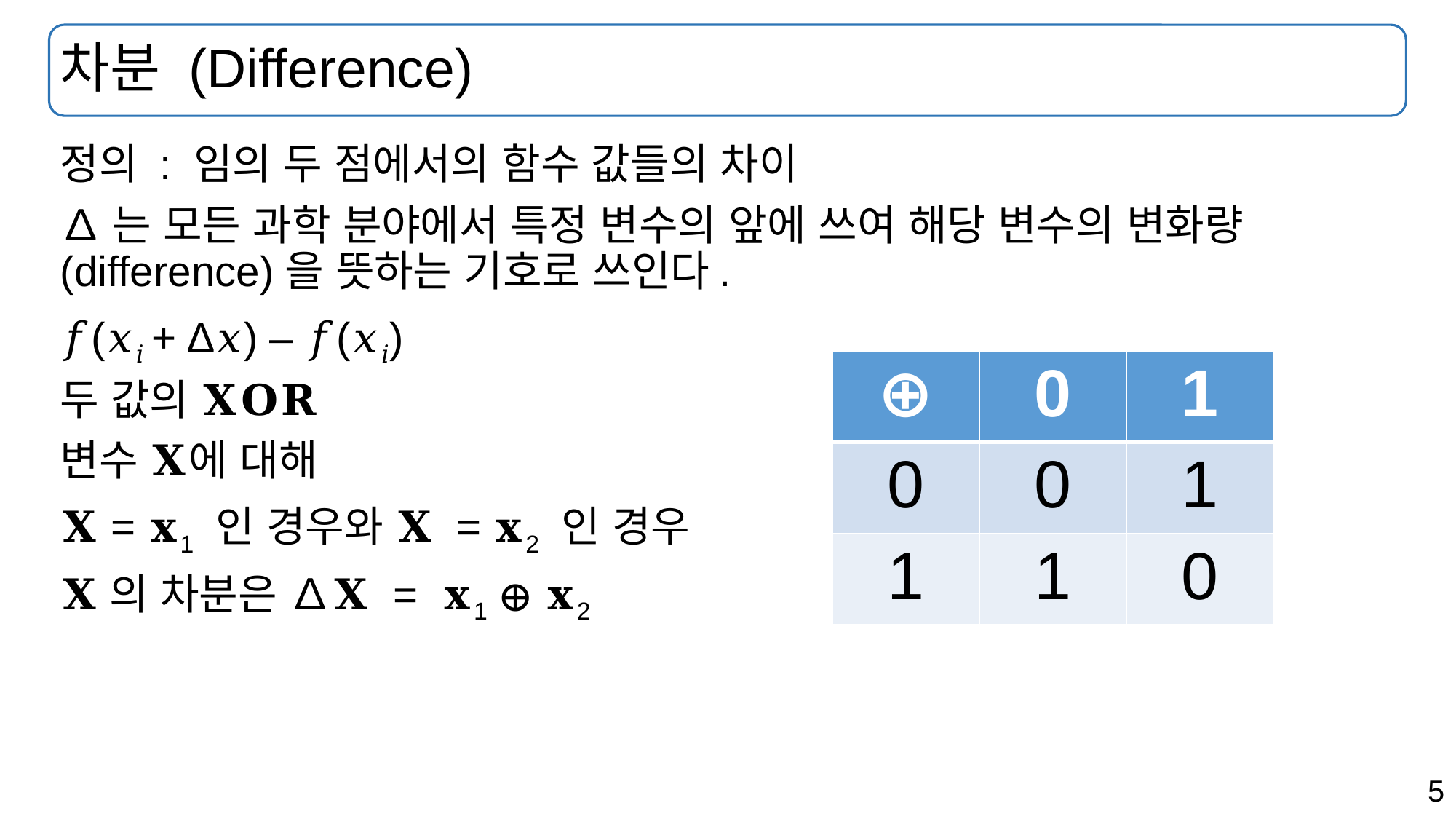

# 차분 (Difference)
정의 : 임의 두 점에서의 함수 값들의 차이
∆는 모든 과학 분야에서 특정 변수의 앞에 쓰여 해당 변수의 변화량(difference)을 뜻하는 기호로 쓰인다.
𝑓(𝑥𝑖 + ∆𝑥) – 𝑓(𝑥𝑖)
두 값의 𝐗𝐎𝐑
변수 𝐗에 대해
𝐗 = 𝐱1 인 경우와 𝐗 = 𝐱2 인 경우
𝐗의 차분은 ∆𝐗 =  𝐱1 ⊕ 𝐱2

| ⊕ | 0 | 1 |
| --- | --- | --- |
| 0 | 0 | 1 |
| 1 | 1 | 0 |